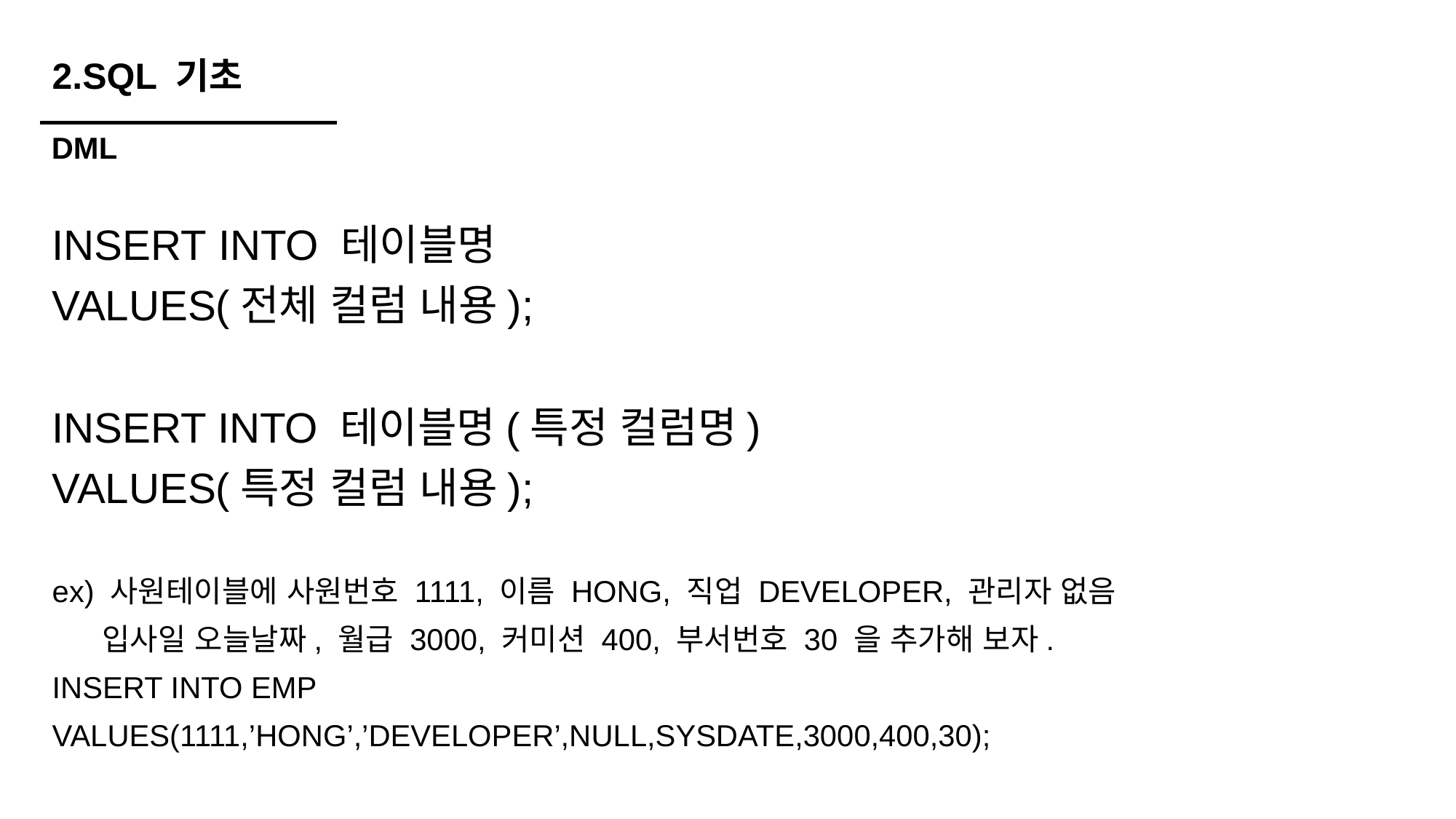

# 2.SQL 기초
DML
INSERT INTO 테이블명
VALUES(전체 컬럼 내용);

INSERT INTO 테이블명(특정 컬럼명)
VALUES(특정 컬럼 내용);

ex) 사원테이블에 사원번호 1111, 이름 HONG, 직업 DEVELOPER, 관리자 없음
     입사일 오늘날짜, 월급 3000, 커미션 400, 부서번호 30 을 추가해 보자.
INSERT INTO EMP
VALUES(1111,’HONG’,’DEVELOPER’,NULL,SYSDATE,3000,400,30);